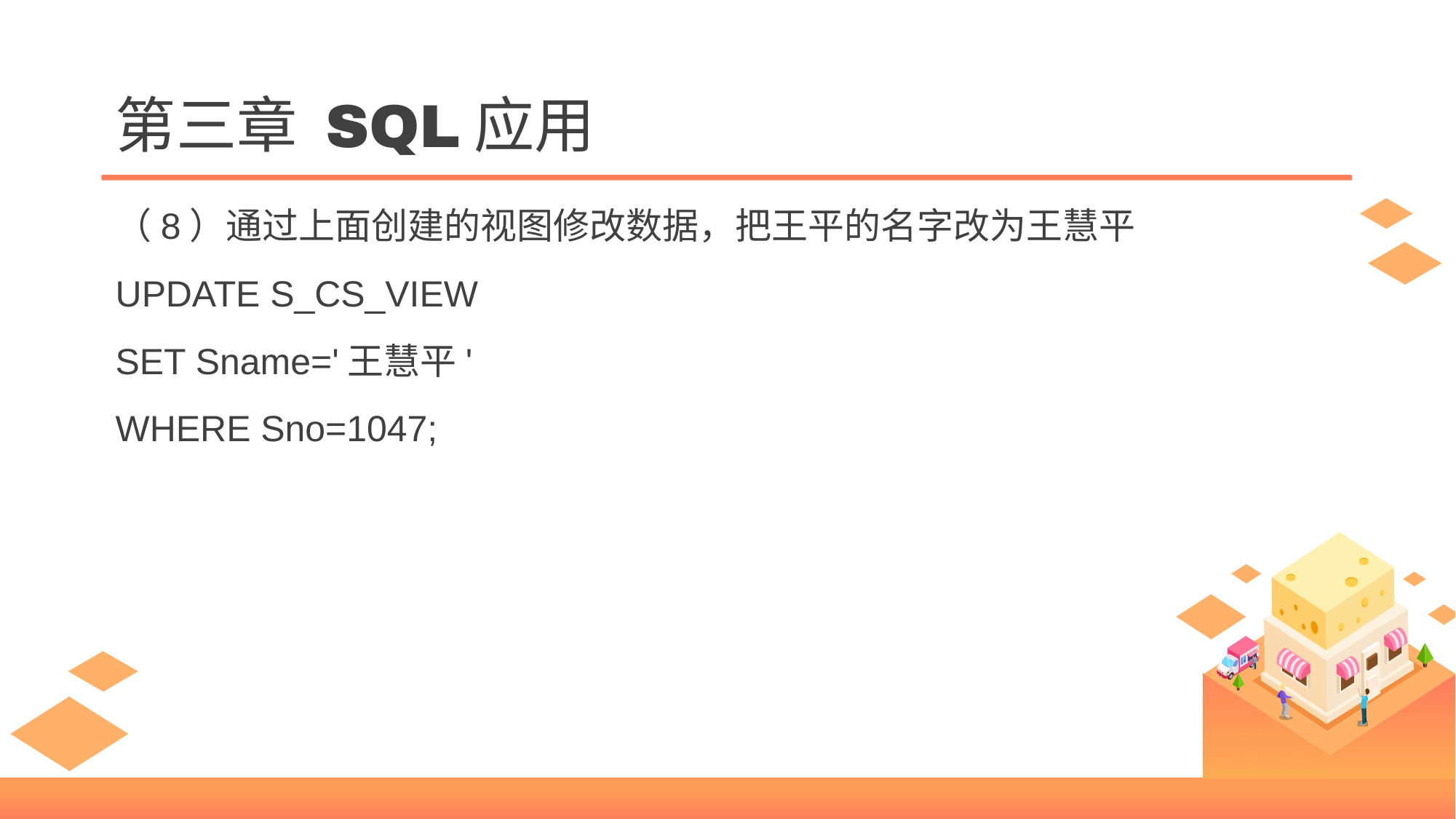

# 第三章 SQL应用
（8）通过上面创建的视图修改数据，把王平的名字改为王慧平
UPDATE S_CS_VIEW
SET Sname='王慧平'
WHERE Sno=1047;